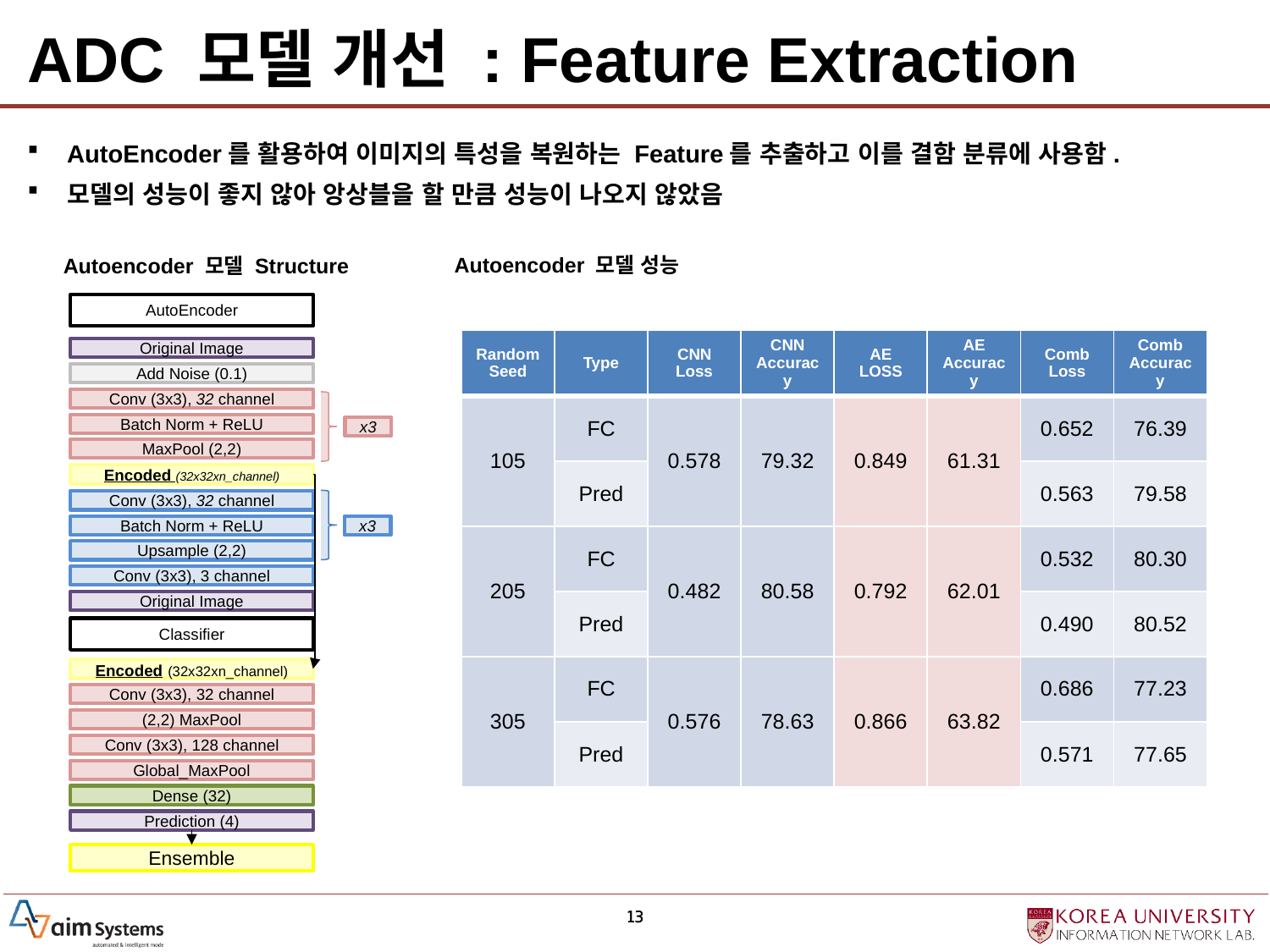

# ADC 모델 개선 : Feature Extraction
AutoEncoder를 활용하여 이미지의 특성을 복원하는 Feature를 추출하고 이를 결함 분류에 사용함.
모델의 성능이 좋지 않아 앙상블을 할 만큼 성능이 나오지 않았음
Autoencoder 모델 성능
Autoencoder 모델 Structure
AutoEncoder
Original Image
Add Noise (0.1)
Conv (3x3), 32 channel

Batch Norm + ReLU
x3
MaxPool (2,2)
Encoded (32x32xn_channel)

Conv (3x3), 32 channel
Batch Norm + ReLU
x3
Upsample (2,2)
Conv (3x3), 3 channel
Original Image
Classifier
Encoded (32x32xn_channel)
Conv (3x3), 32 channel
(2,2) MaxPool
Conv (3x3), 128 channel
Global_MaxPool
Dense (32)
Prediction (4)
Ensemble
| Random Seed | Type | CNN Loss | CNN Accuracy | AE LOSS | AE Accuracy | Comb Loss | Comb Accuracy |
| --- | --- | --- | --- | --- | --- | --- | --- |
| 105 | FC | 0.578 | 79.32 | 0.849 | 61.31 | 0.652 | 76.39 |
|  | Pred |  |  |  |  | 0.563 | 79.58 |
| 205 | FC | 0.482 | 80.58 | 0.792 | 62.01 | 0.532 | 80.30 |
|  | Pred |  |  |  |  | 0.490 | 80.52 |
| 305 | FC | 0.576 | 78.63 | 0.866 | 63.82 | 0.686 | 77.23 |
|  | Pred |  |  |  |  | 0.571 | 77.65 |